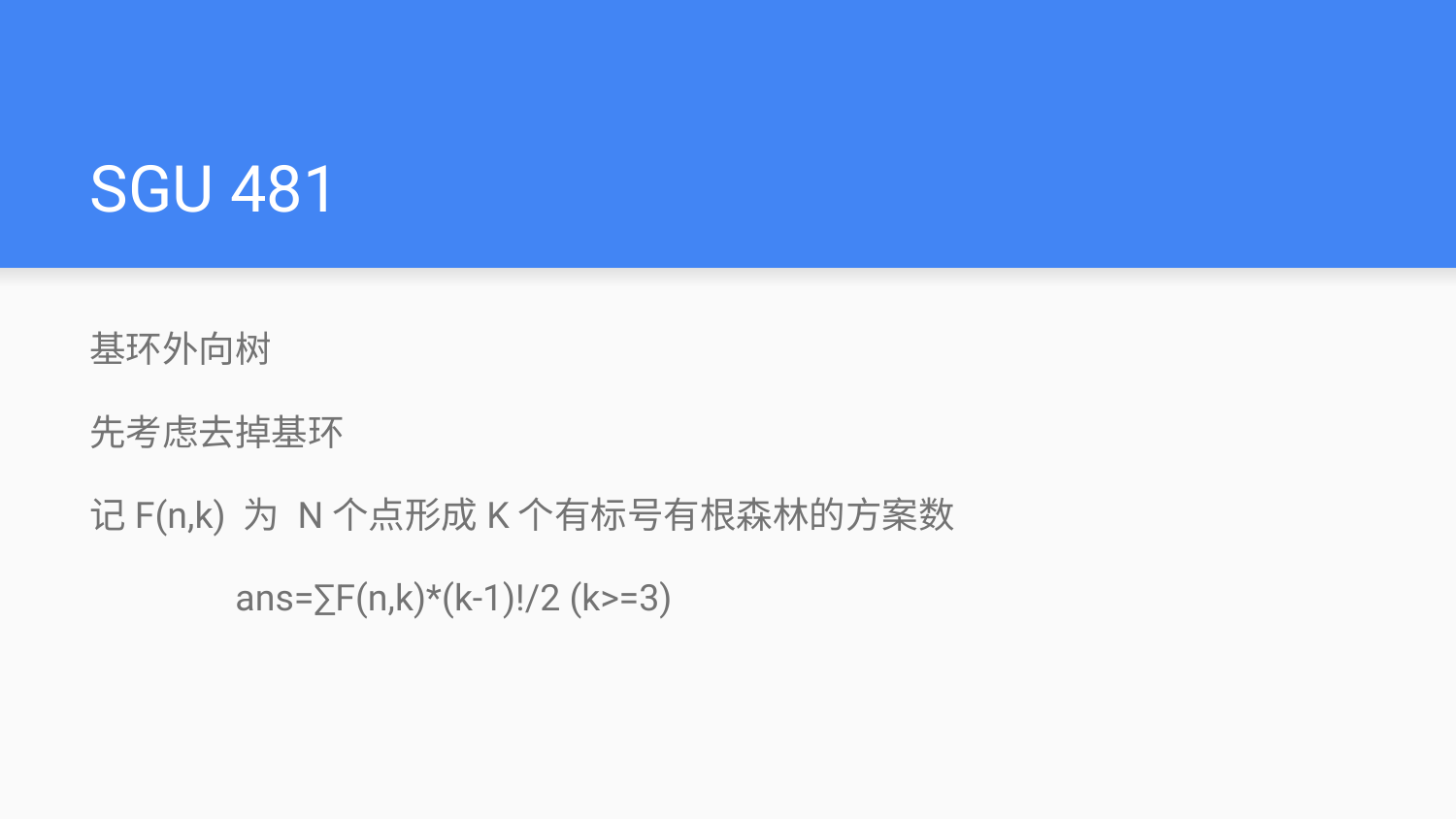

# SGU 481
基环外向树
先考虑去掉基环
记F(n,k) 为 N个点形成K个有标号有根森林的方案数
	ans=∑F(n,k)*(k-1)!/2 (k>=3)